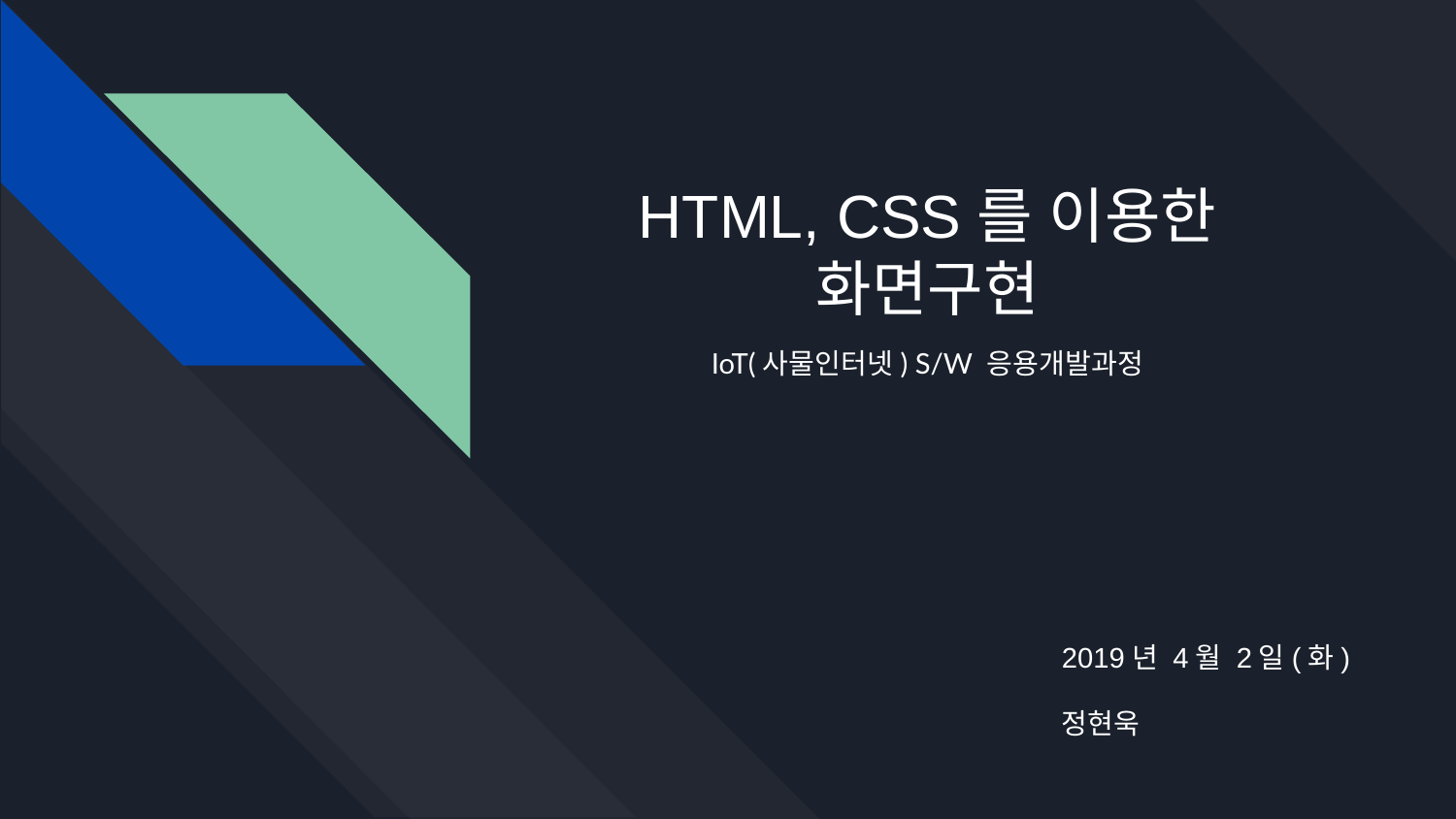

# HTML, CSS를 이용한 화면구현
IoT(사물인터넷) S/W 응용개발과정

2019년 4월 2일(화)

정현욱